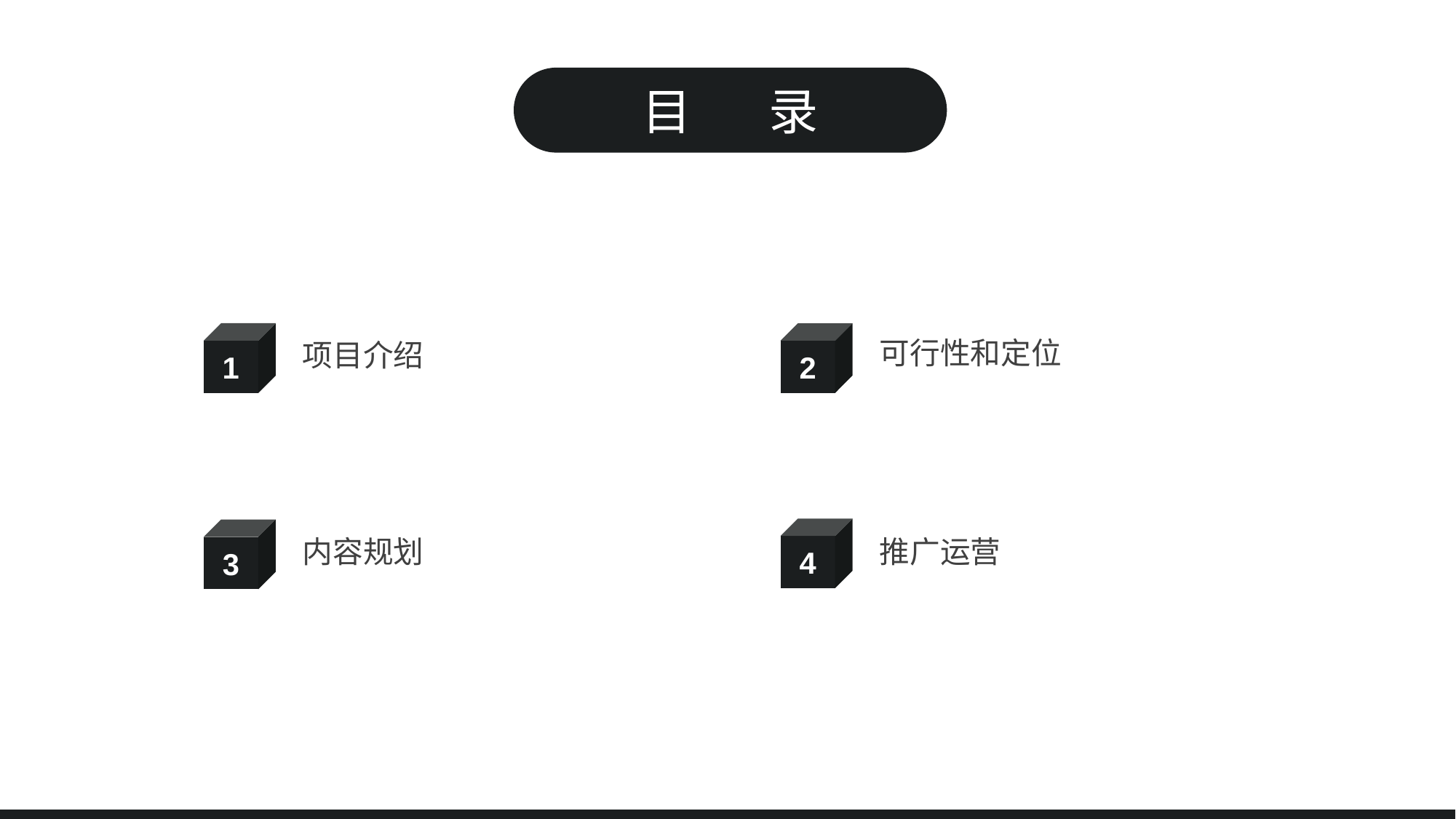

目       录
可行性和定位
2
项目介绍
1
推广运营
4
内容规划
3